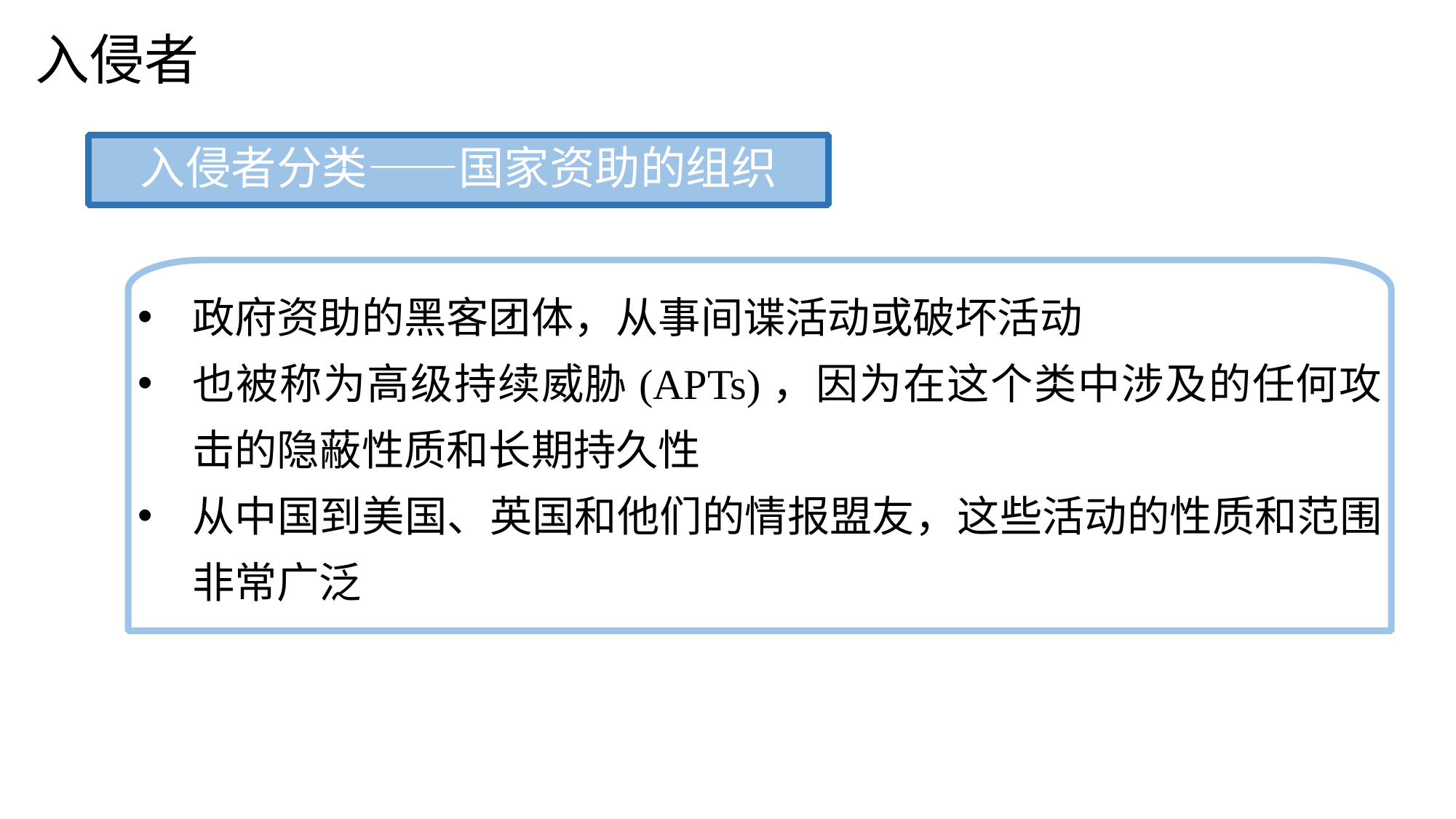

入侵者
入侵者分类——国家资助的组织
政府资助的黑客团体，从事间谍活动或破坏活动
也被称为高级持续威胁(APTs)，因为在这个类中涉及的任何攻击的隐蔽性质和长期持久性
从中国到美国、英国和他们的情报盟友，这些活动的性质和范围非常广泛